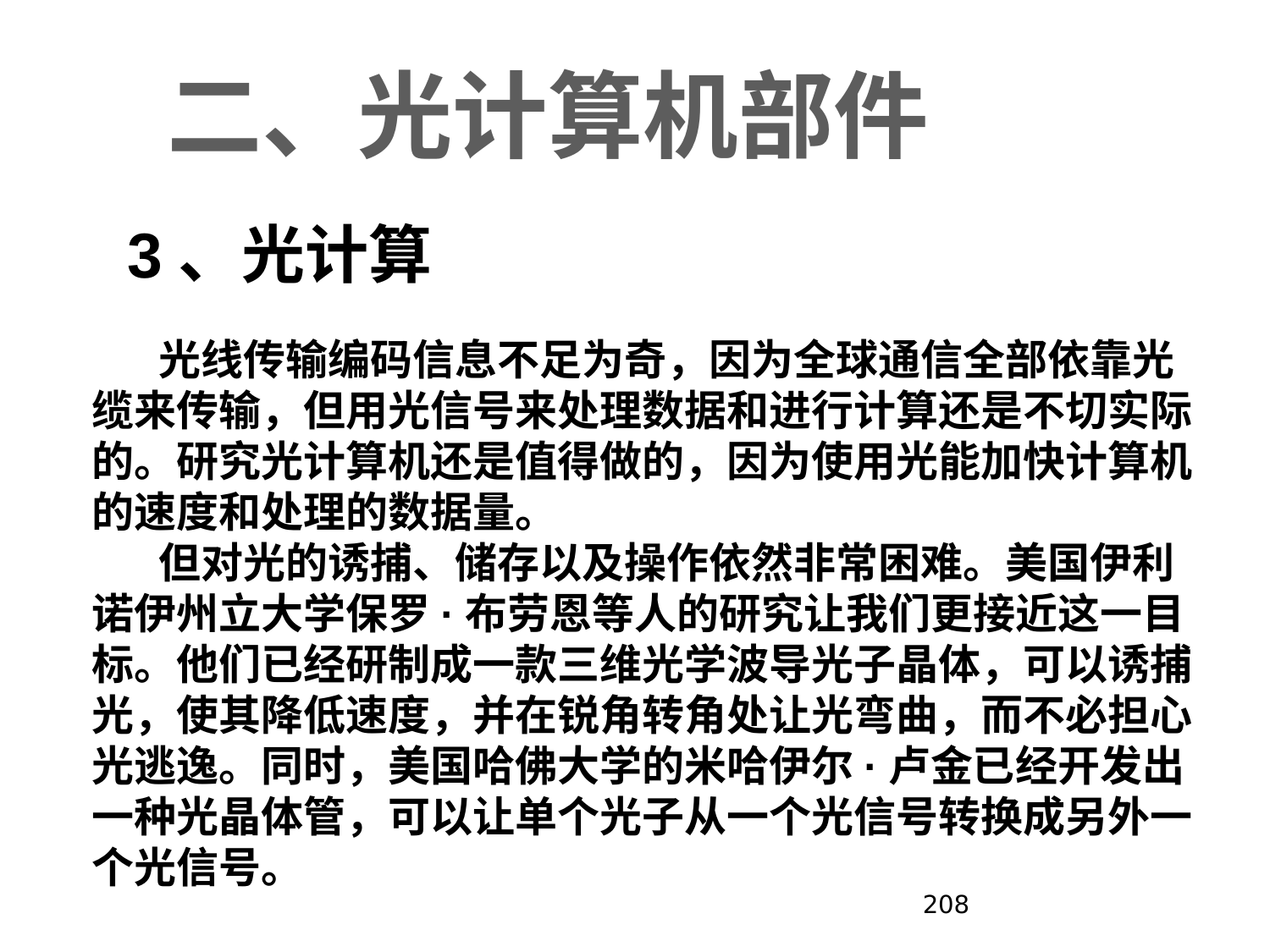

二、光计算机部件
3、光计算
      光线传输编码信息不足为奇，因为全球通信全部依靠光缆来传输，但用光信号来处理数据和进行计算还是不切实际的。研究光计算机还是值得做的，因为使用光能加快计算机的速度和处理的数据量。
      但对光的诱捕、储存以及操作依然非常困难。美国伊利诺伊州立大学保罗·布劳恩等人的研究让我们更接近这一目标。他们已经研制成一款三维光学波导光子晶体，可以诱捕光，使其降低速度，并在锐角转角处让光弯曲，而不必担心光逃逸。同时，美国哈佛大学的米哈伊尔·卢金已经开发出一种光晶体管，可以让单个光子从一个光信号转换成另外一个光信号。
208